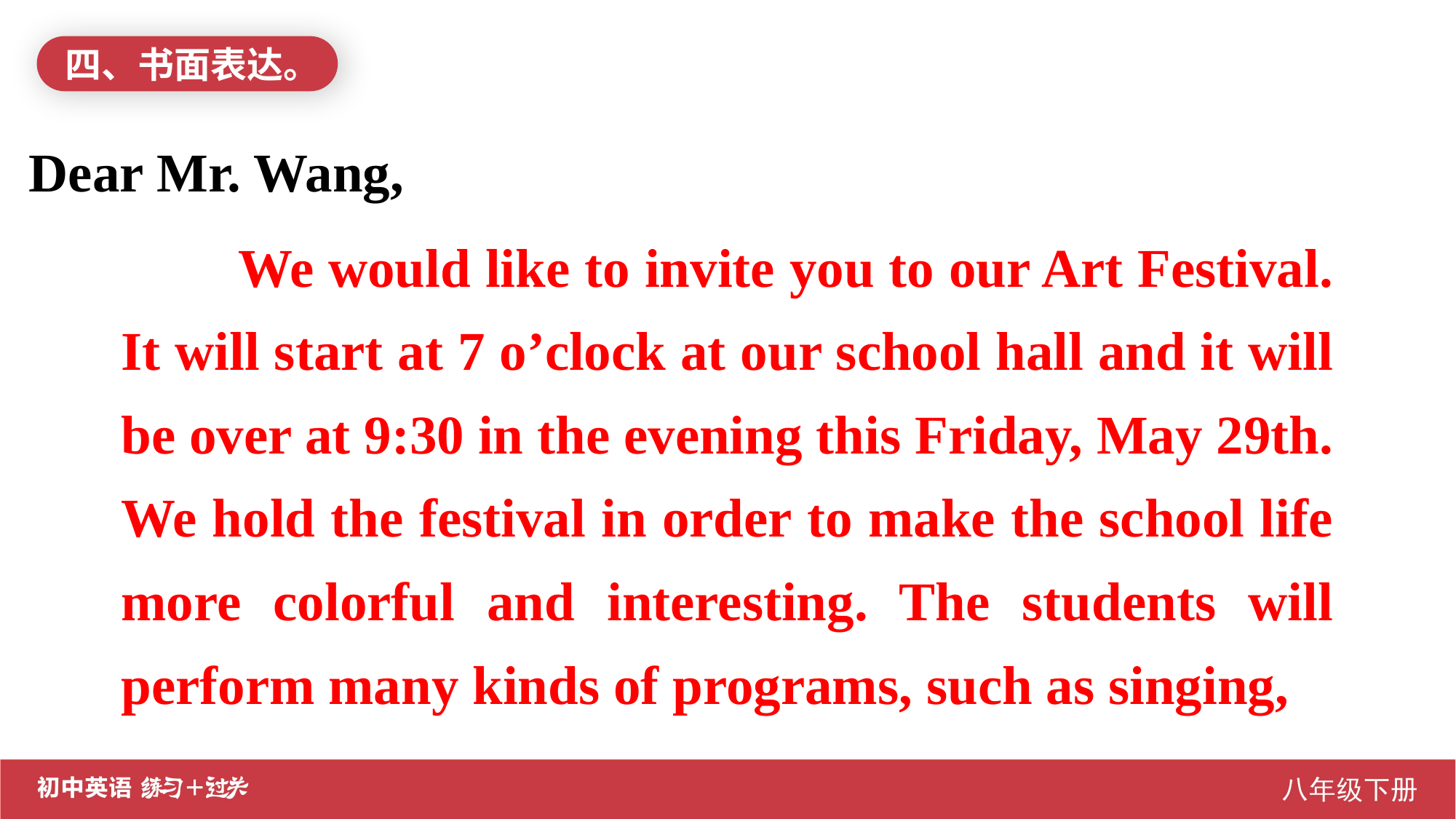

四、书面表达。
Dear Mr. Wang,
        We would like to invite you to our Art Festival. It will start at 7 o’clock at our school hall and it will be over at 9:30 in the evening this Friday, May 29th. We hold the festival in order to make the school life more colorful and interesting. The students will perform many kinds of programs, such as singing,